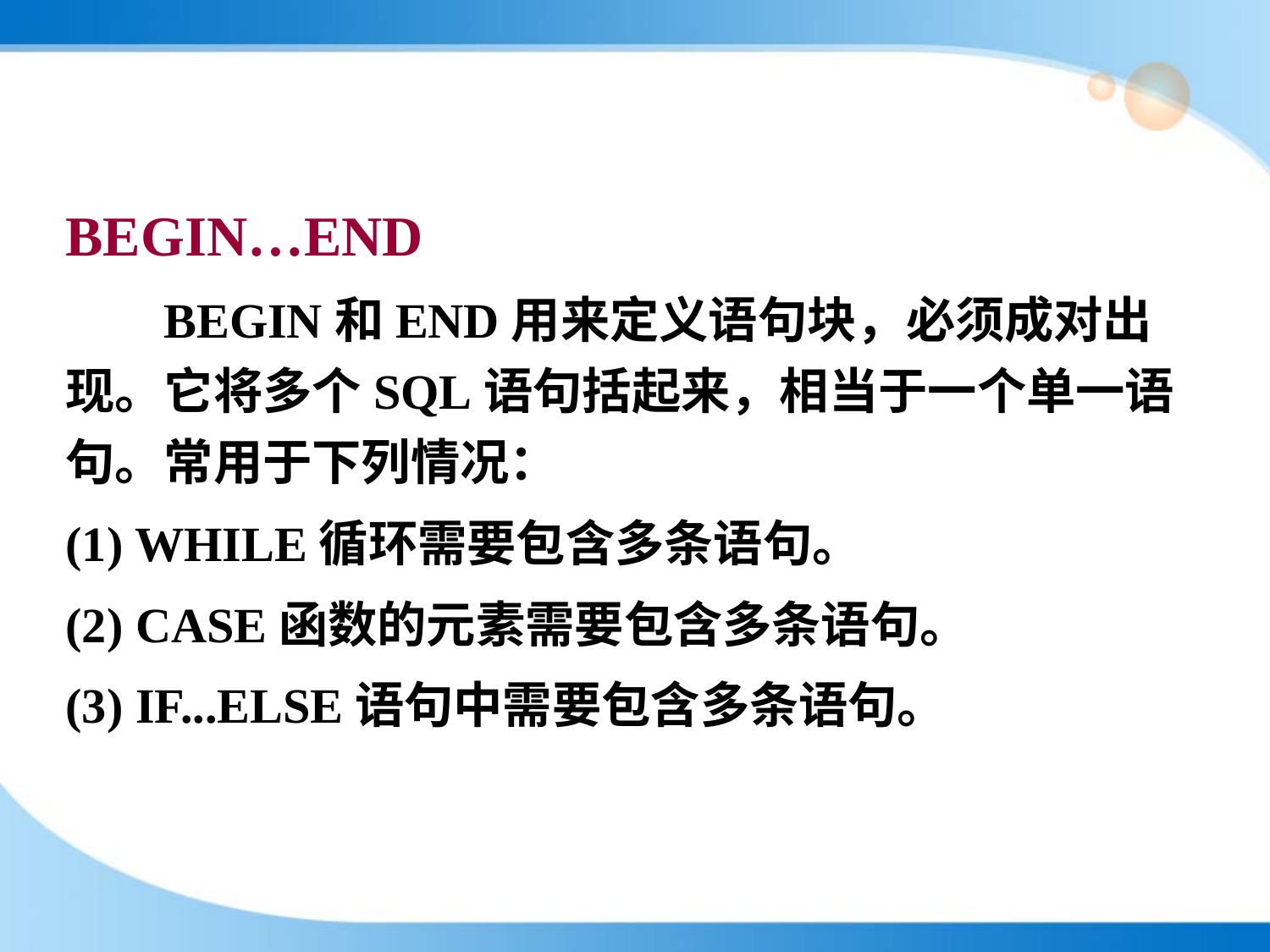

BEGIN…END
        BEGIN和END用来定义语句块，必须成对出现。它将多个SQL语句括起来，相当于一个单一语句。常用于下列情况：
(1) WHILE循环需要包含多条语句。
(2) CASE函数的元素需要包含多条语句。
(3) IF...ELSE语句中需要包含多条语句。